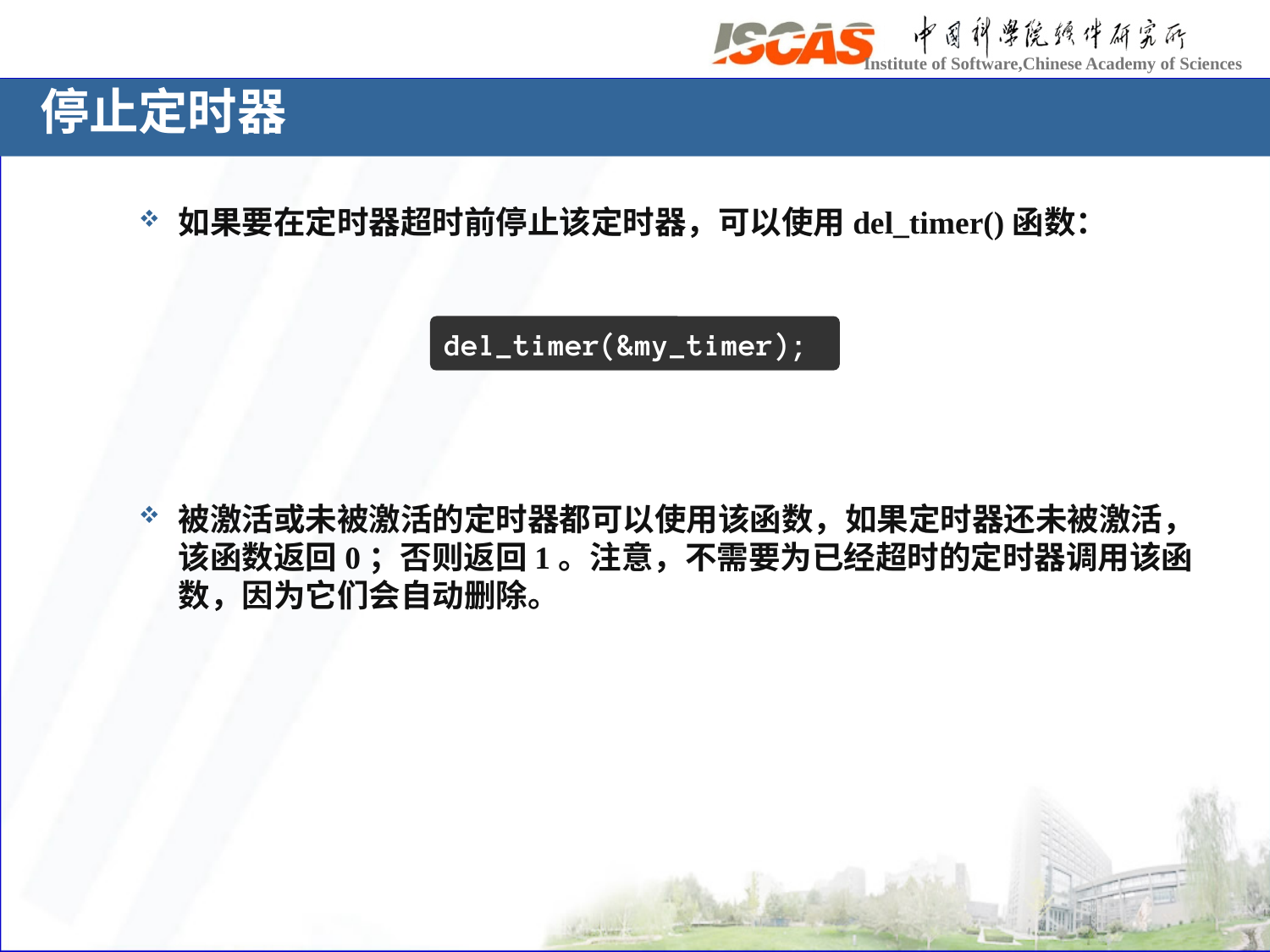

# 停止定时器
如果要在定时器超时前停止该定时器，可以使用del_timer()函数：

被激活或未被激活的定时器都可以使用该函数，如果定时器还未被激活，该函数返回0；否则返回1。注意，不需要为已经超时的定时器调用该函数，因为它们会自动删除。

del_timer(&my_timer);